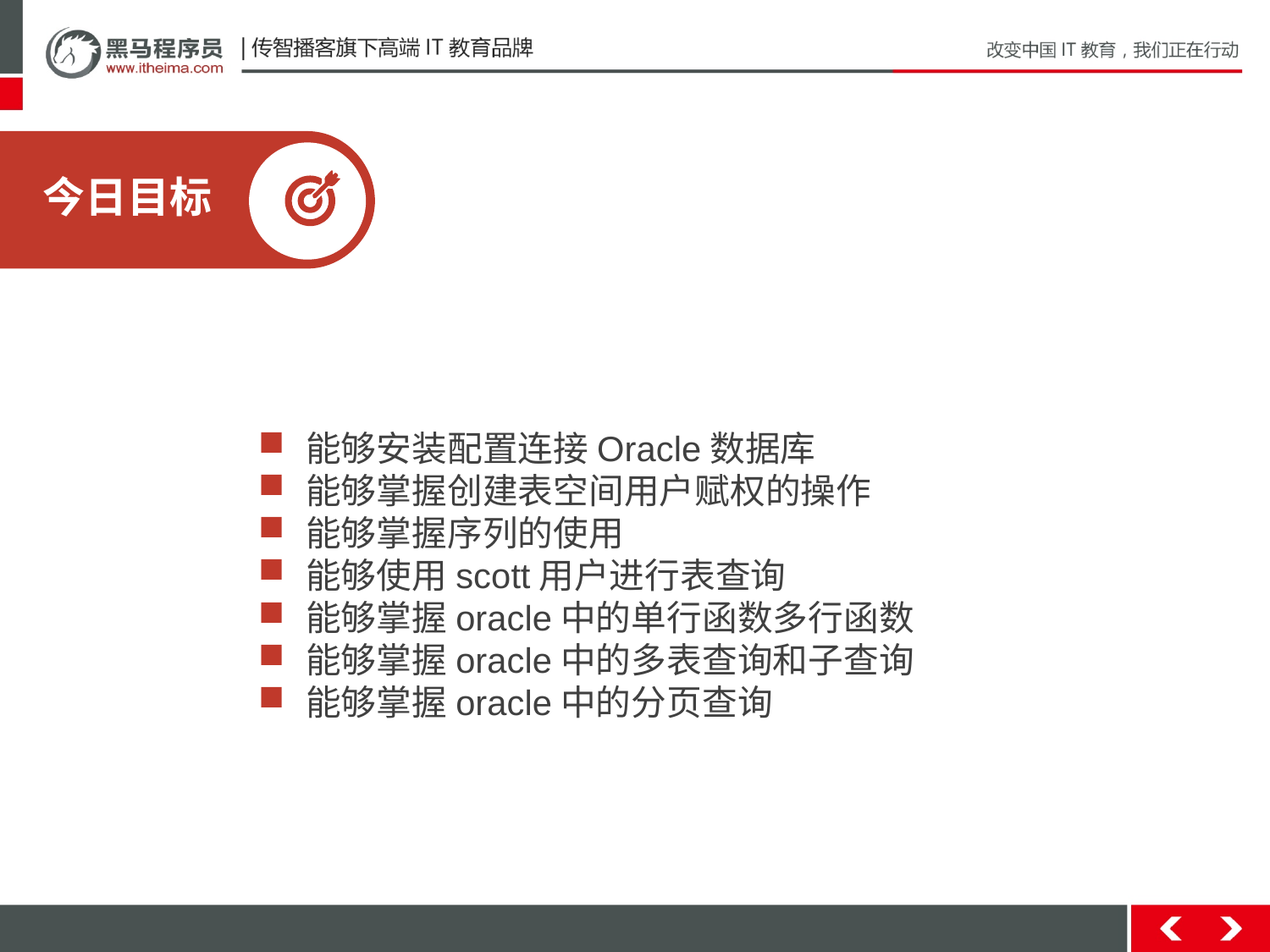

今日目标

能够安装配置连接Oracle数据库
能够掌握创建表空间用户赋权的操作
能够掌握序列的使用
能够使用scott用户进行表查询
能够掌握oracle中的单行函数多行函数
能够掌握oracle中的多表查询和子查询
能够掌握oracle中的分页查询